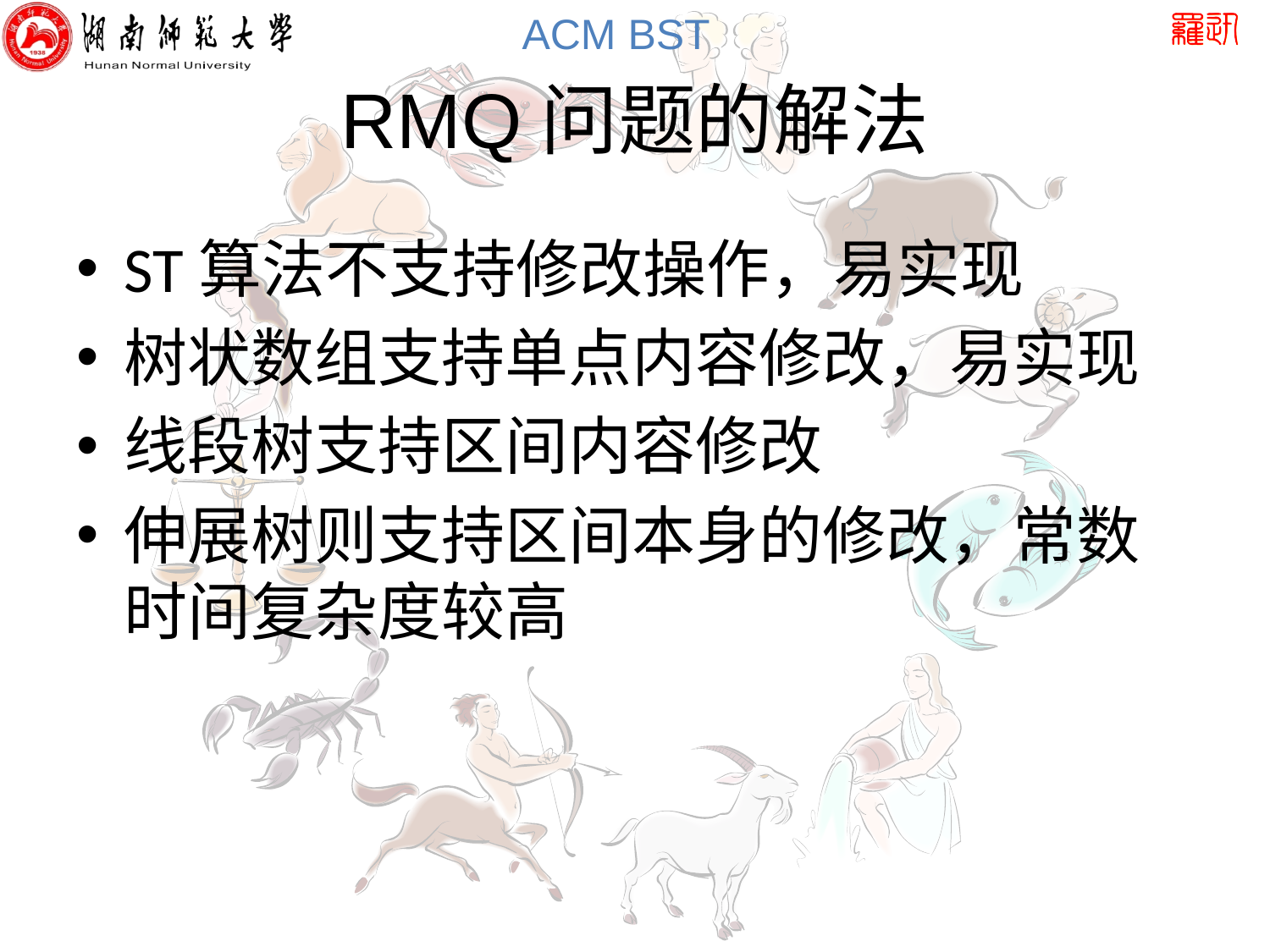

# RMQ问题的解法
ST算法不支持修改操作，易实现
树状数组支持单点内容修改，易实现
线段树支持区间内容修改
伸展树则支持区间本身的修改，常数时间复杂度较高